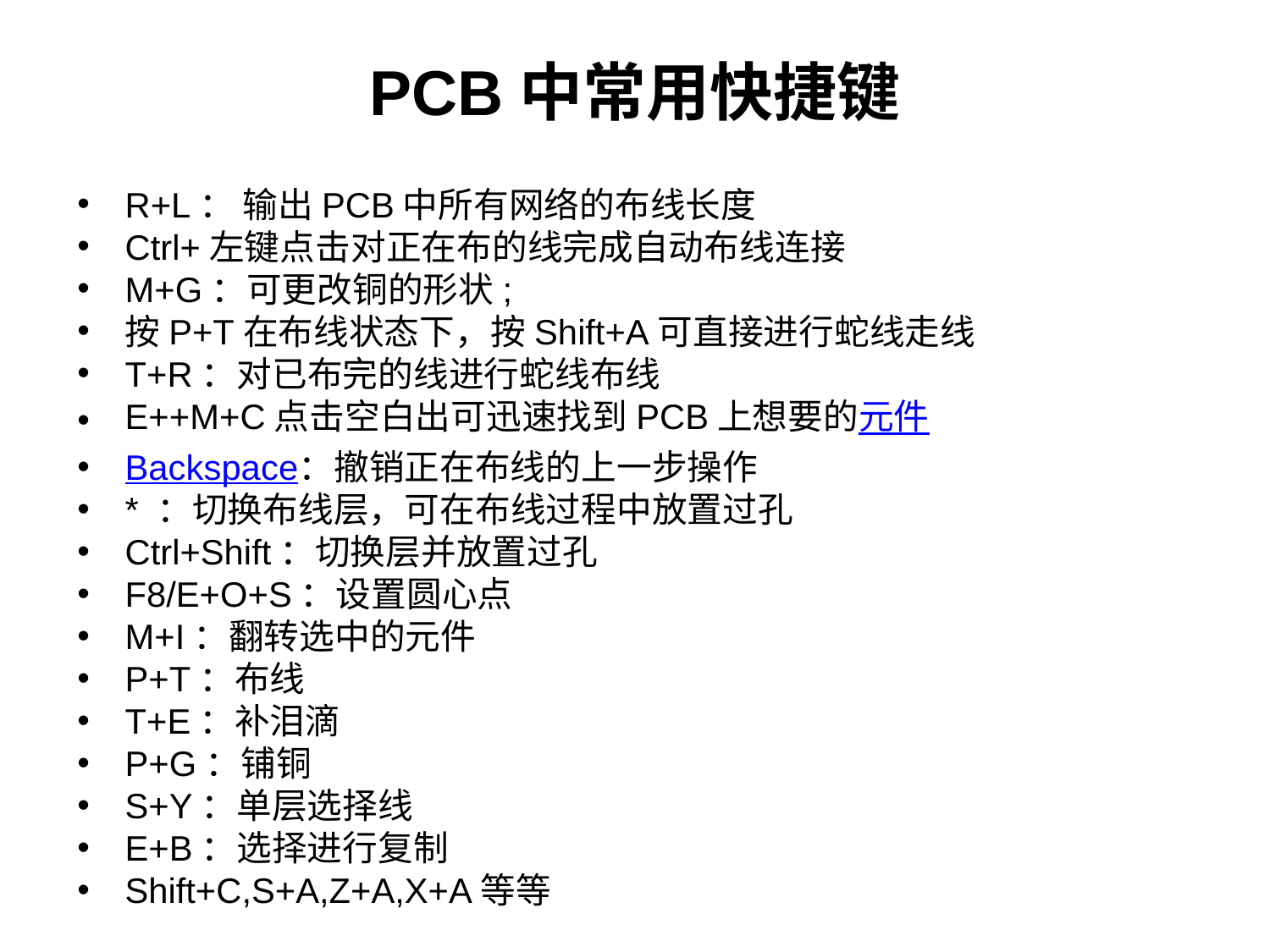

PCB中常用快捷键
R+L： 输出PCB中所有网络的布线长度
Ctrl+左键点击对正在布的线完成自动布线连接
M+G：可更改铜的形状;
按P+T在布线状态下，按Shift+A可直接进行蛇线走线
T+R：对已布完的线进行蛇线布线
E++M+C点击空白出可迅速找到PCB上想要的元件
Backspace：撤销正在布线的上一步操作
* ：切换布线层，可在布线过程中放置过孔
Ctrl+Shift：切换层并放置过孔
F8/E+O+S：设置圆心点
M+I：翻转选中的元件
P+T：布线
T+E：补泪滴
P+G：铺铜
S+Y：单层选择线
E+B：选择进行复制
Shift+C,S+A,Z+A,X+A等等